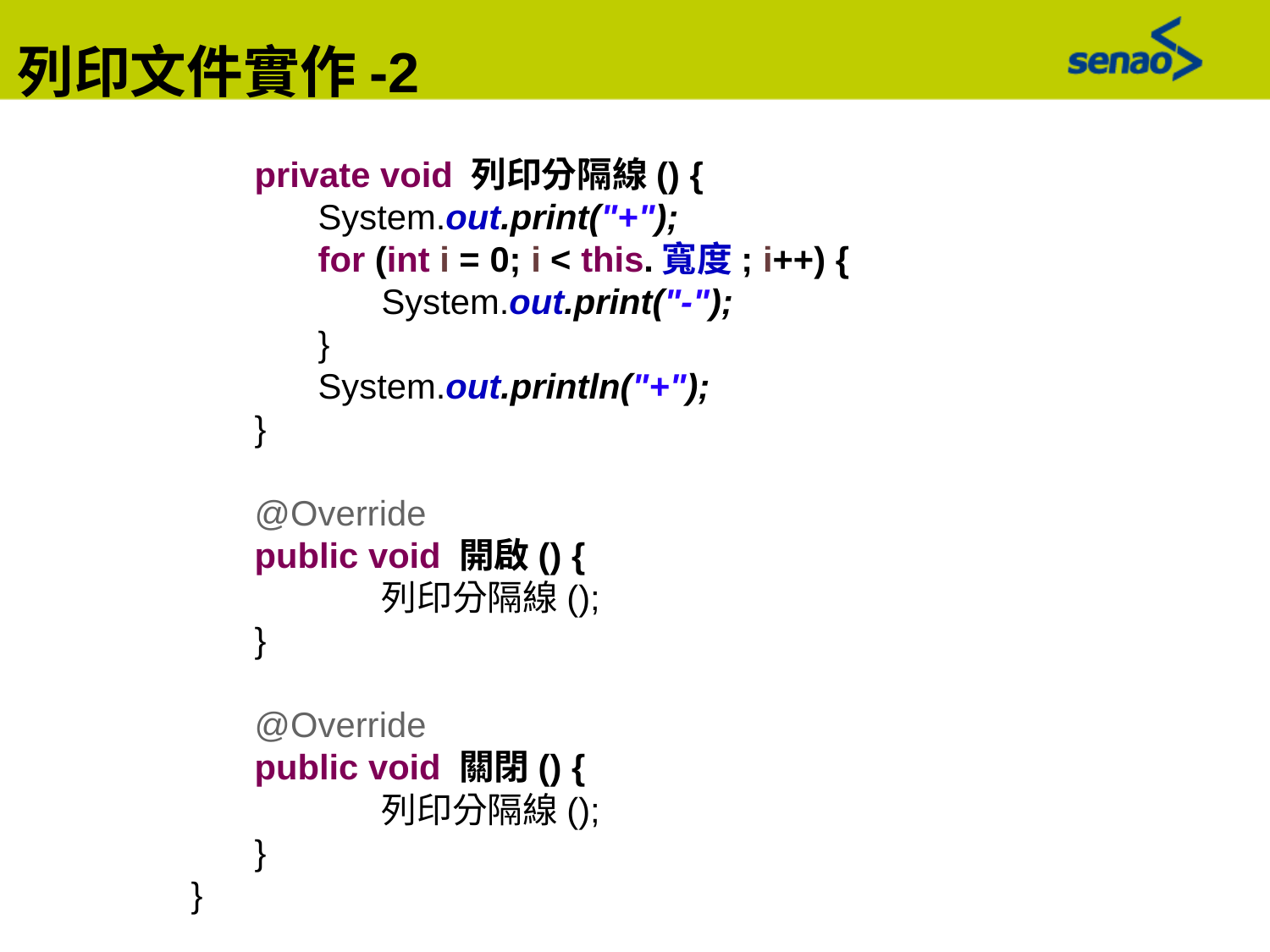

列印文件實作-2
private void 列印分隔線() {
System.out.print("+");
for (int i = 0; i < this.寬度; i++) {
System.out.print("-");
}
System.out.println("+");
}

@Override
public void 開啟() {
	列印分隔線();
}

@Override
public void 關閉() {
	列印分隔線();
}
}